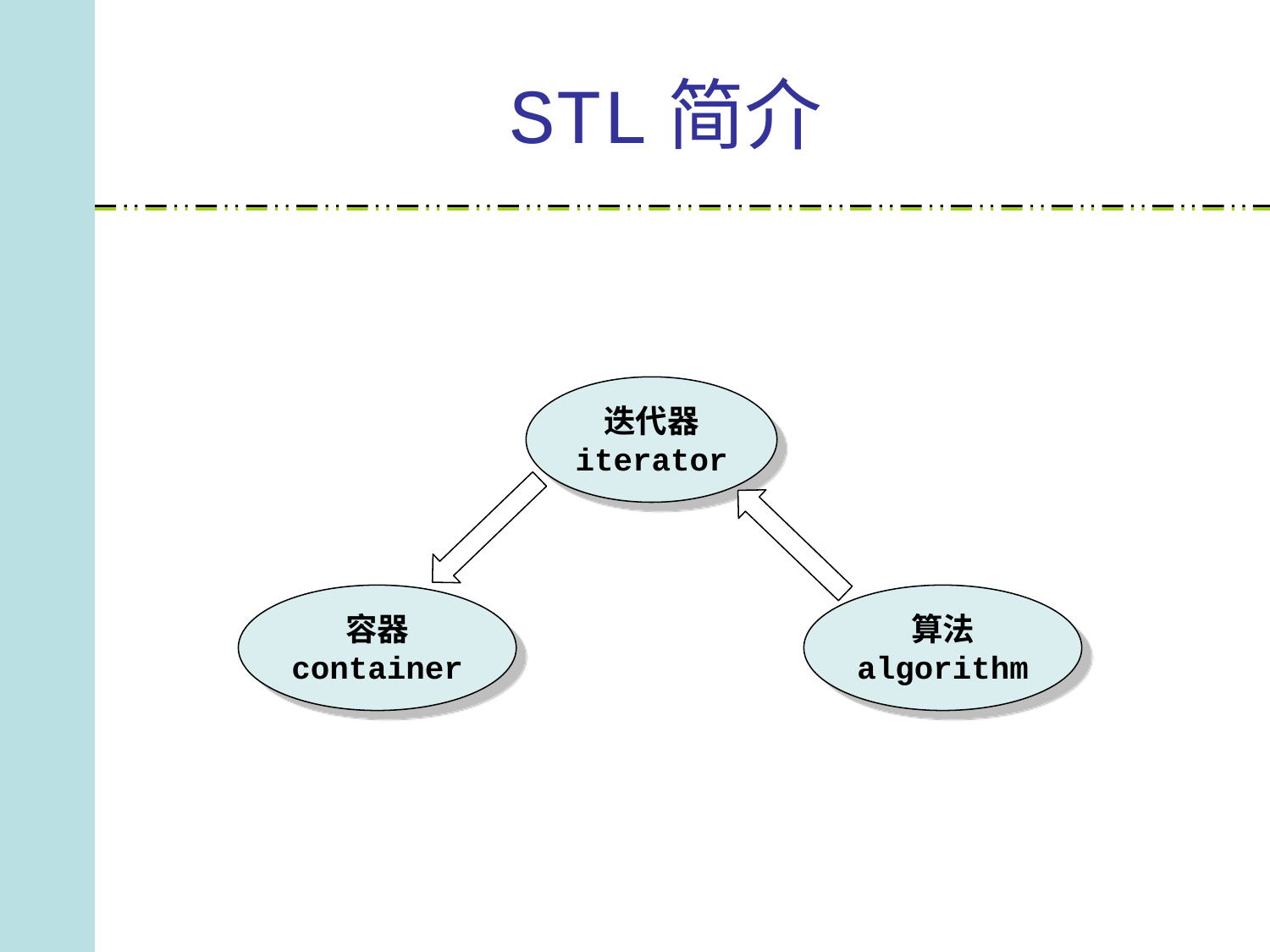

# STL简介
迭代器
iterator

容器
container
算法
algorithm